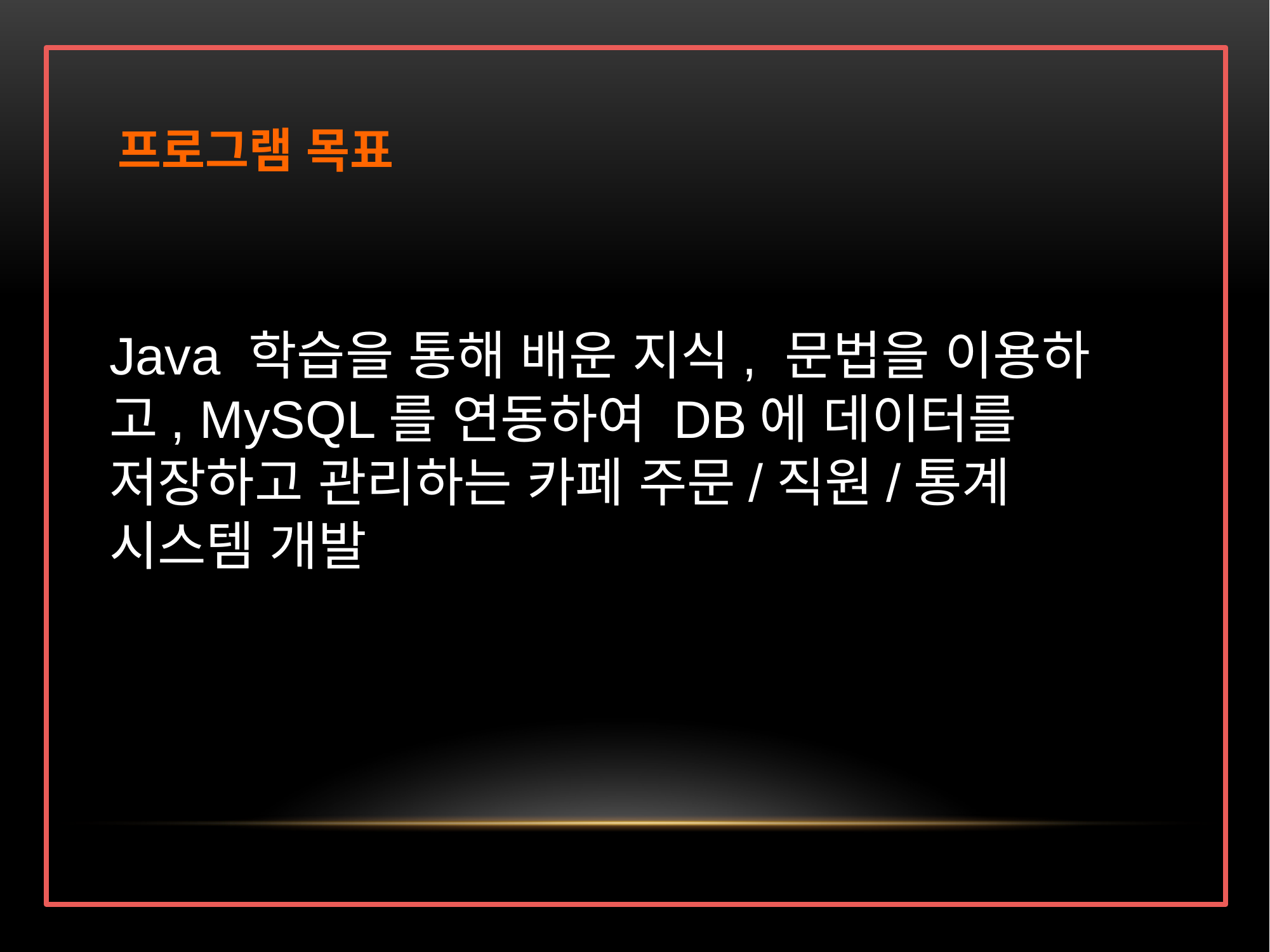

프로그램 목표
Java 학습을 통해 배운 지식, 문법을 이용하고, MySQL를 연동하여 DB에 데이터를 저장하고 관리하는 카페 주문/직원/통계 시스템 개발